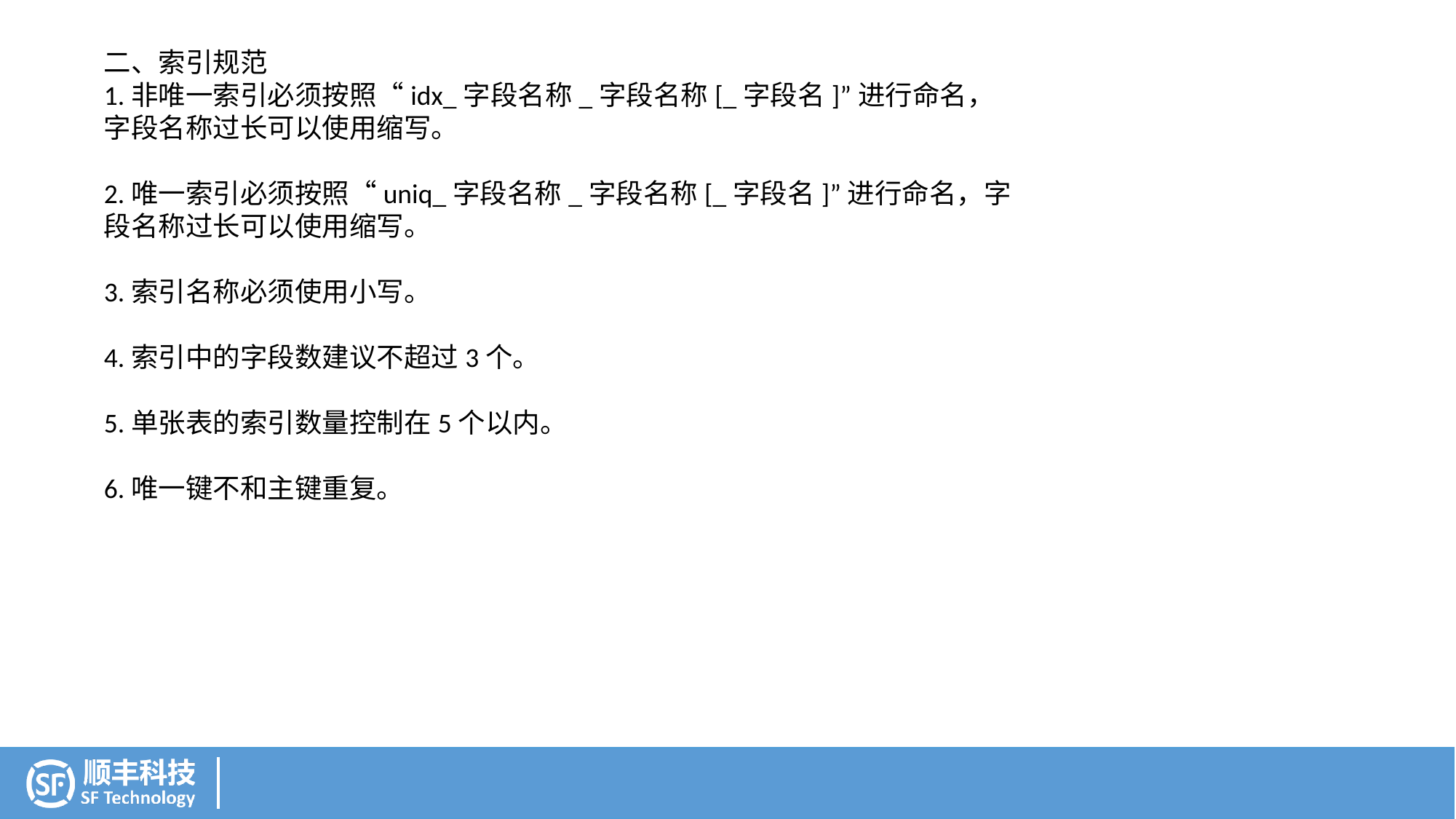

二、索引规范
1.非唯一索引必须按照“idx_字段名称_字段名称[_字段名]”进行命名，字段名称过长可以使用缩写。

2.唯一索引必须按照“uniq_字段名称_字段名称[_字段名]”进行命名，字段名称过长可以使用缩写。

3.索引名称必须使用小写。

4.索引中的字段数建议不超过3个。

5.单张表的索引数量控制在5个以内。

6.唯一键不和主键重复。